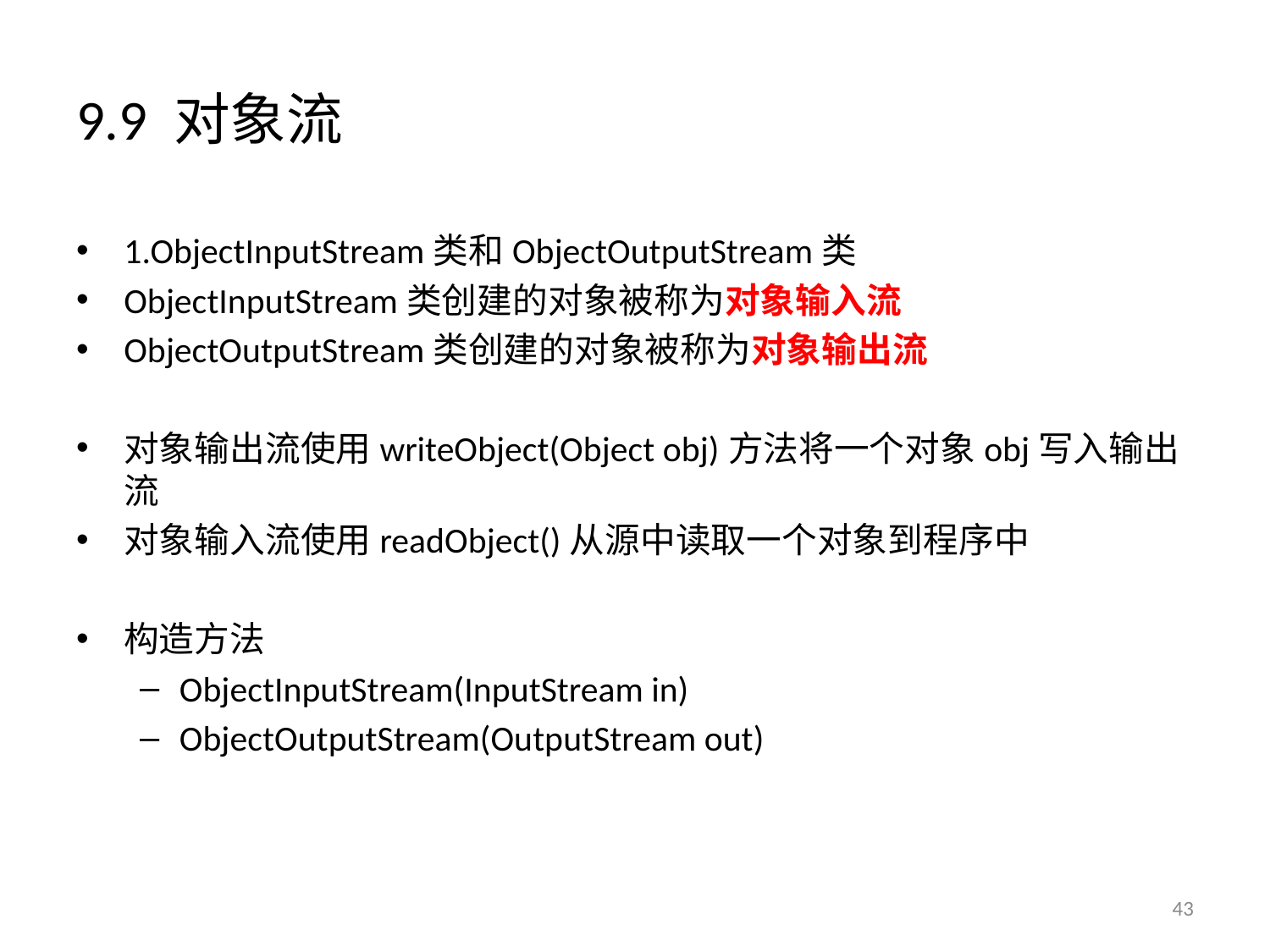

# 9.9 对象流
1.ObjectInputStream类和ObjectOutputStream类
ObjectInputStream类创建的对象被称为对象输入流
ObjectOutputStream类创建的对象被称为对象输出流

对象输出流使用writeObject(Object obj)方法将一个对象obj写入输出流
对象输入流使用readObject()从源中读取一个对象到程序中

构造方法
ObjectInputStream(InputStream in)
ObjectOutputStream(OutputStream out)
43